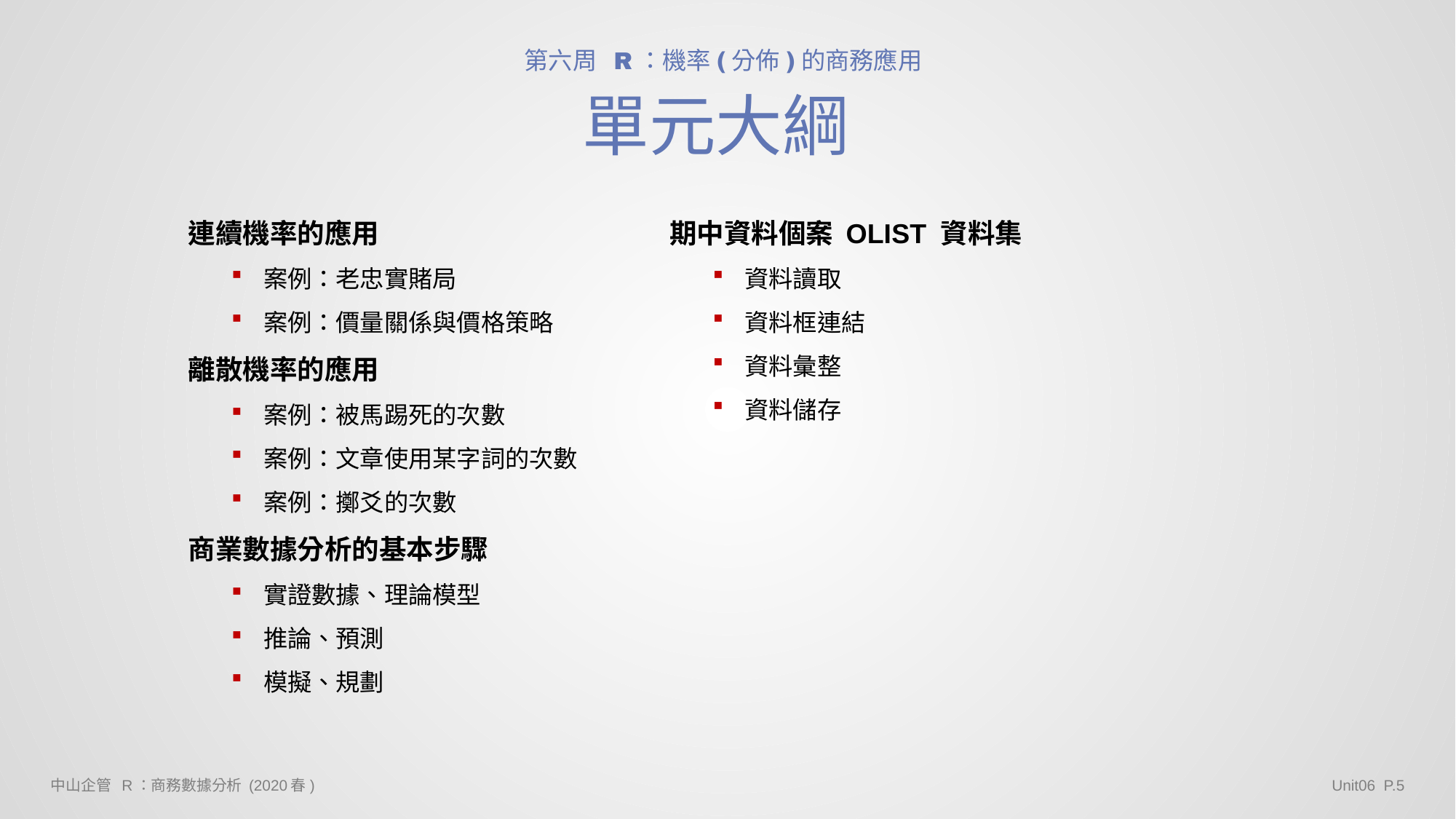

第六周  R：機率(分佈)的商務應用
單元大綱
連續機率的應用
案例：老忠實賭局
案例：價量關係與價格策略
離散機率的應用
案例：被馬踢死的次數
案例：文章使用某字詞的次數
案例：擲爻的次數
商業數據分析的基本步驟
實證數據、理論模型
推論、預測
模擬、規劃
期中資料個案 OLIST 資料集
資料讀取
資料框連結
資料彙整
資料儲存